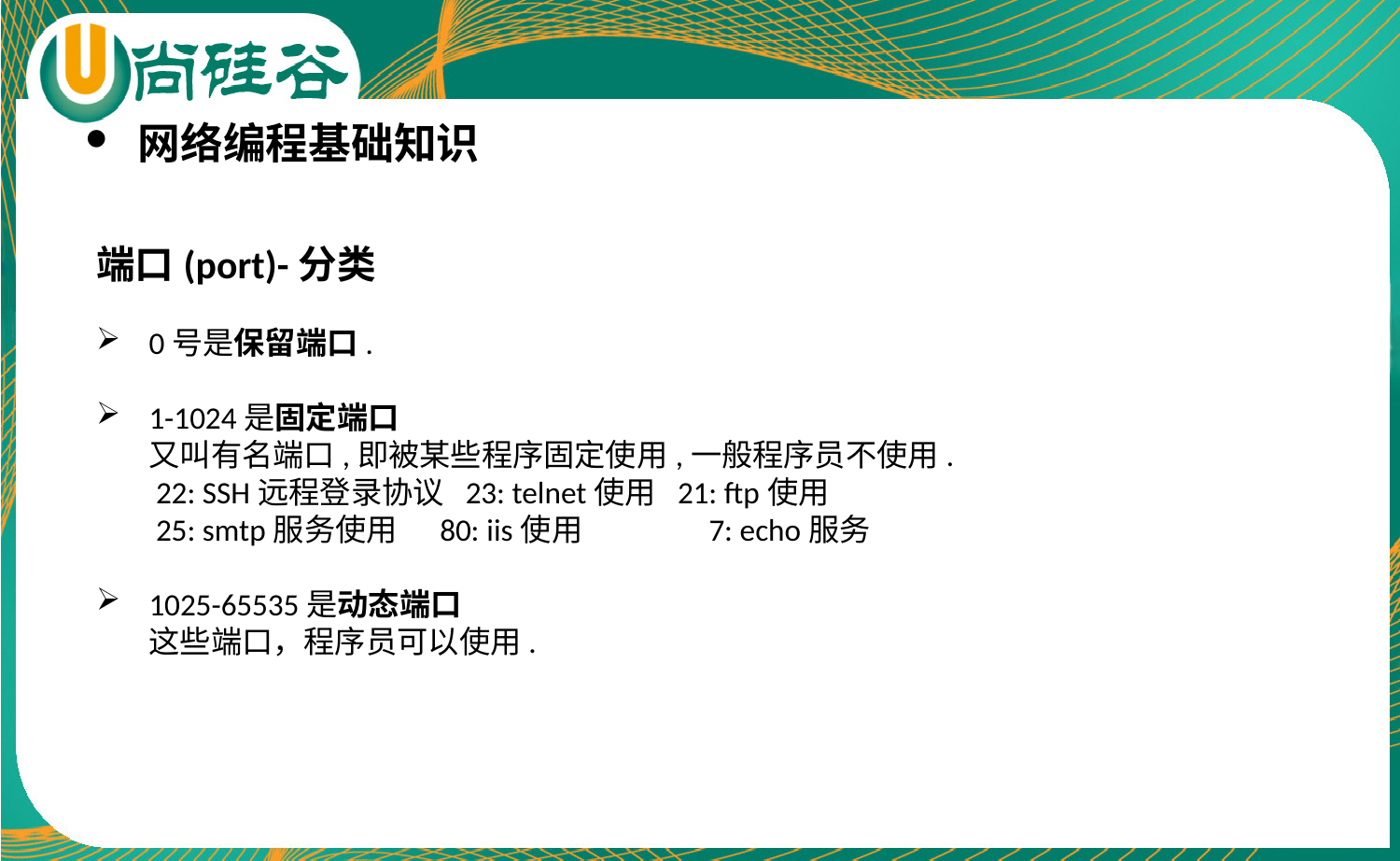

网络编程基础知识

端口(port)-分类

0号是保留端口.

1-1024是固定端口
	又叫有名端口,即被某些程序固定使用,一般程序员不使用.
	 22: SSH远程登录协议  23: telnet使用  21: ftp使用
	 25: smtp服务使用     80: iis使用	7: echo服务

1025-65535是动态端口
	这些端口，程序员可以使用.